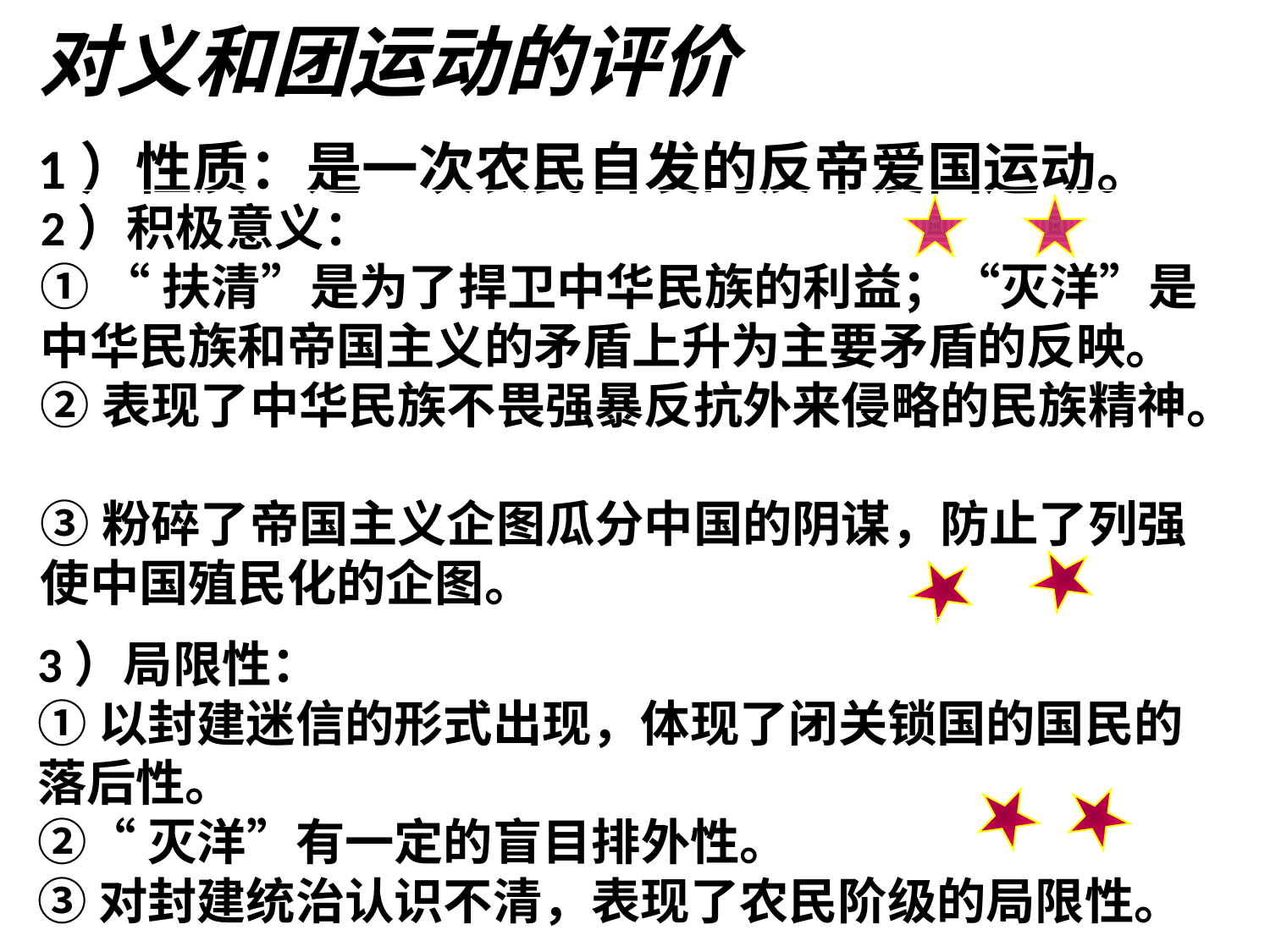

# 对义和团运动的评价
1）性质：是一次农民自发的反帝爱国运动。

2）积极意义：
① “扶清”是为了捍卫中华民族的利益；“灭洋”是中华民族和帝国主义的矛盾上升为主要矛盾的反映。
②表现了中华民族不畏强暴反抗外来侵略的民族精神。
③粉碎了帝国主义企图瓜分中国的阴谋，防止了列强使中国殖民化的企图。

3）局限性：
①以封建迷信的形式出现，体现了闭关锁国的国民的落后性。
②“灭洋”有一定的盲目排外性。
③对封建统治认识不清，表现了农民阶级的局限性。